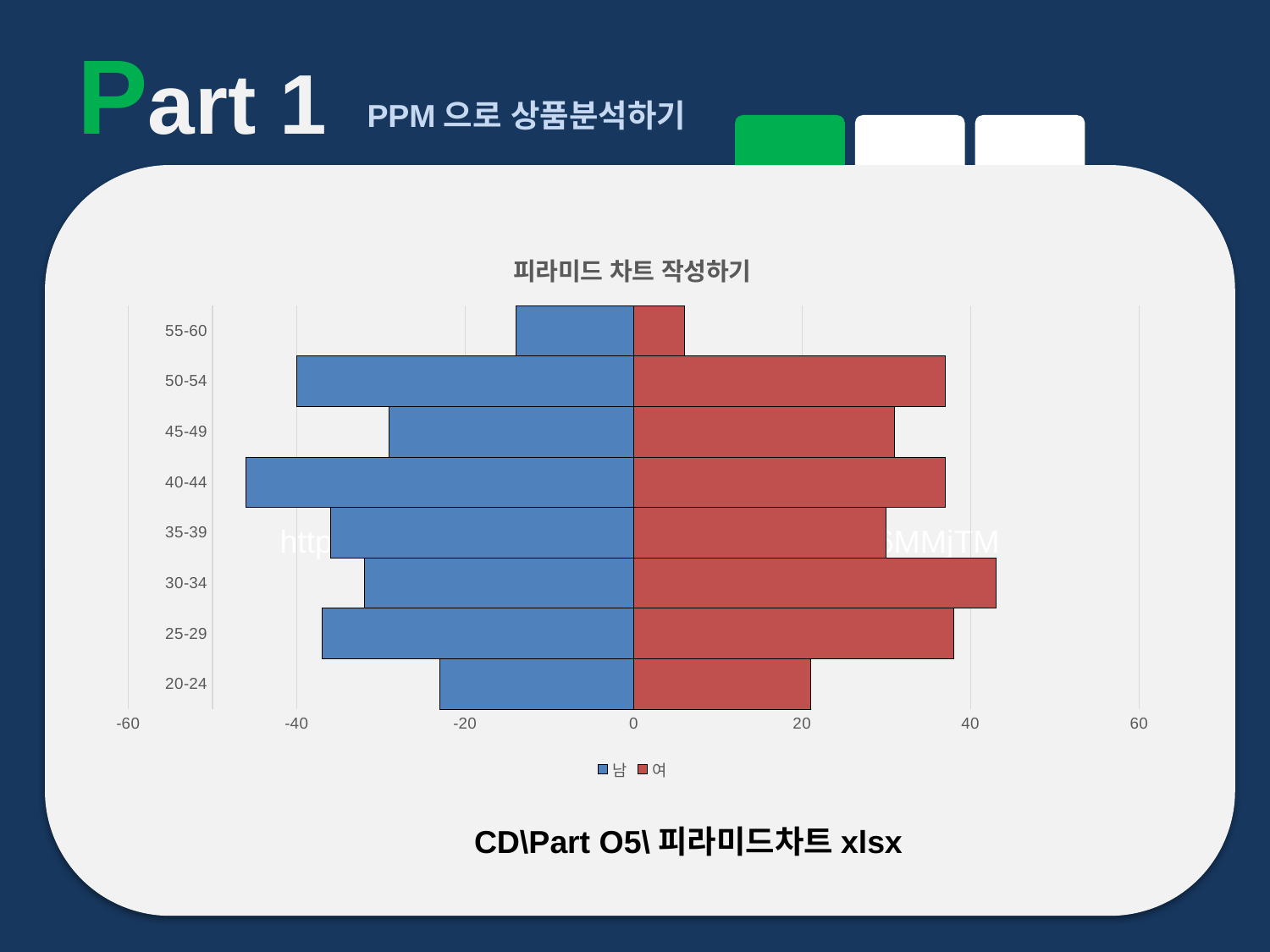

Part 1
PPM으로 상품분석하기

https://www.youtube.com/watch?v=FhHeH6MMjTM

### Chart: 피라미드 차트 작성하기

| Category | 남 | 여 |
|---|---|---|
| 20-24 | -23.0 | 21.0 |
| 25-29 | -37.0 | 38.0 |
| 30-34 | -32.0 | 43.0 |
| 35-39 | -36.0 | 30.0 |
| 40-44 | -46.0 | 37.0 |
| 45-49 | -29.0 | 31.0 |
| 50-54 | -40.0 | 37.0 |
| 55-60 | -14.0 | 6.0 |
CD\Part O5\피라미드차트xlsx